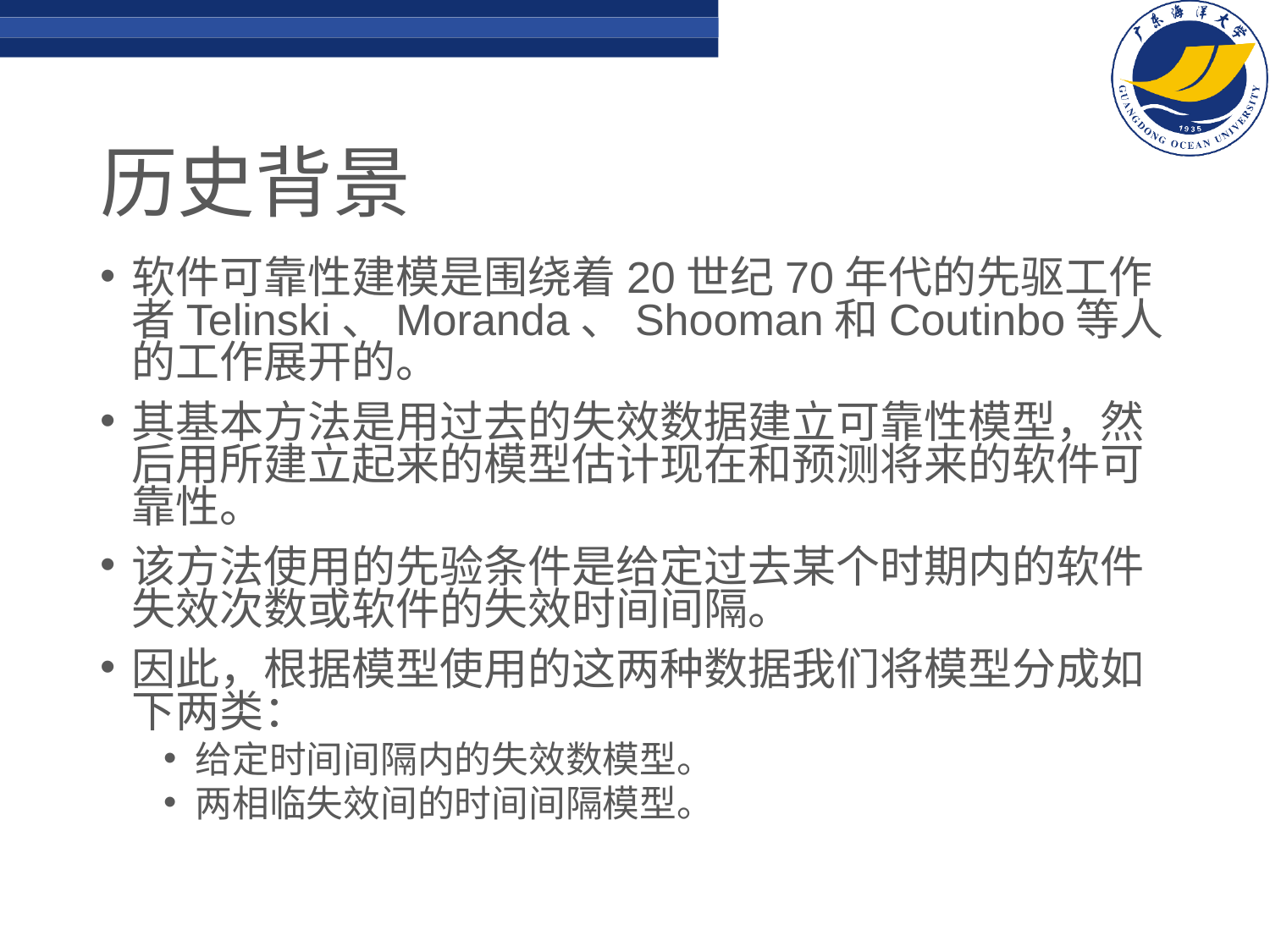

# 历史背景
软件可靠性建模是围绕着20世纪70年代的先驱工作者Telinski、Moranda、Shooman和Coutinbo等人的工作展开的。
其基本方法是用过去的失效数据建立可靠性模型，然后用所建立起来的模型估计现在和预测将来的软件可靠性。
该方法使用的先验条件是给定过去某个时期内的软件失效次数或软件的失效时间间隔。
因此，根据模型使用的这两种数据我们将模型分成如下两类：
给定时间间隔内的失效数模型。
两相临失效间的时间间隔模型。
20